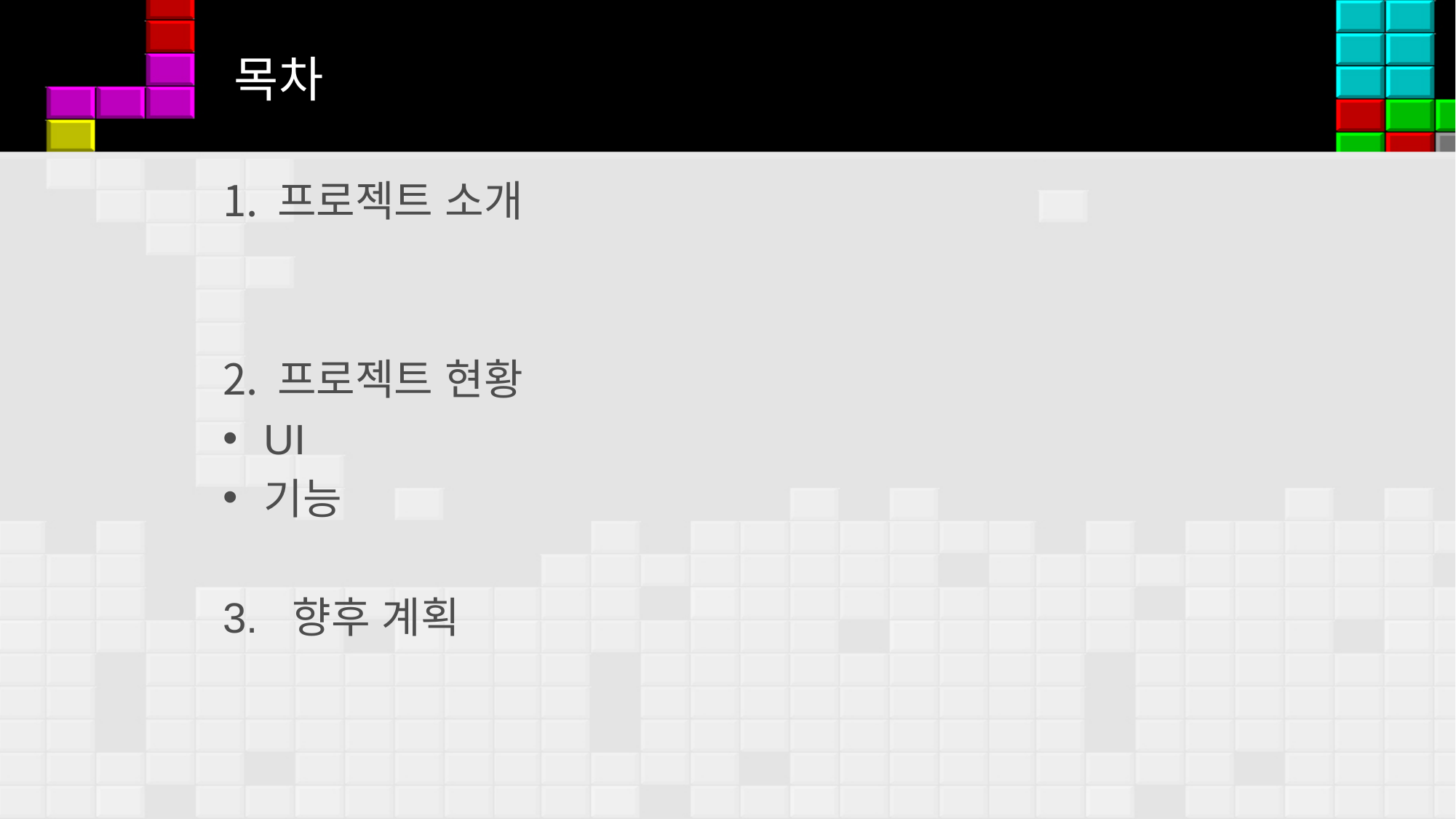

# 목차
프로젝트 소개

프로젝트 현황
UI
기능

3.  향후 계획